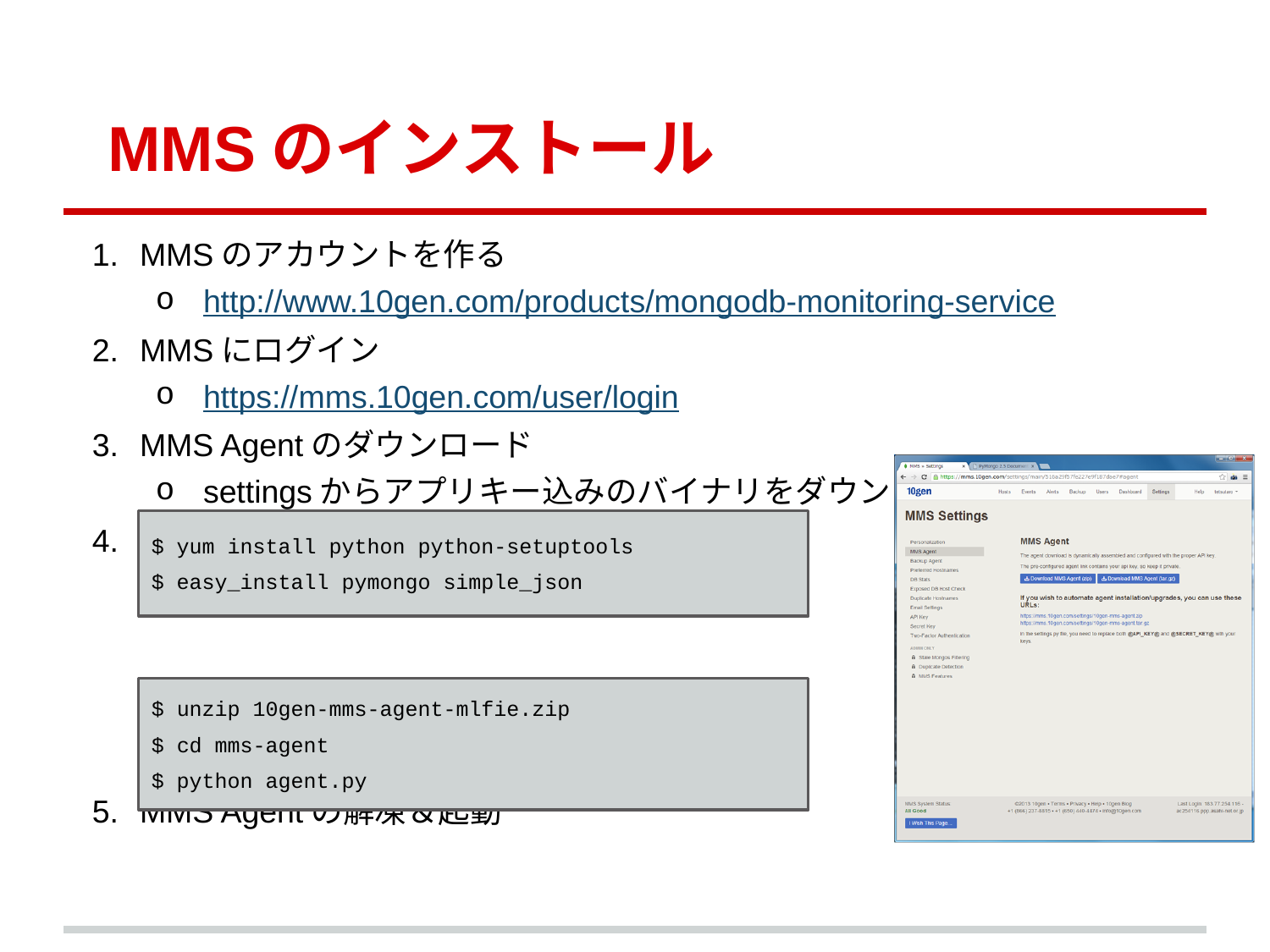

# MMSのインストール
MMSのアカウントを作る
http://www.10gen.com/products/mongodb-monitoring-service
MMSにログイン
https://mms.10gen.com/user/login
MMS Agentのダウンロード
settingsからアプリキー込みのバイナリをダウンロード
Pythonとpymongoのインストール

MMS Agentの解凍＆起動

$ yum install python python-setuptools
$ easy_install pymongo simple_json
$ unzip 10gen-mms-agent-mlfie.zip
$ cd mms-agent
$ python agent.py